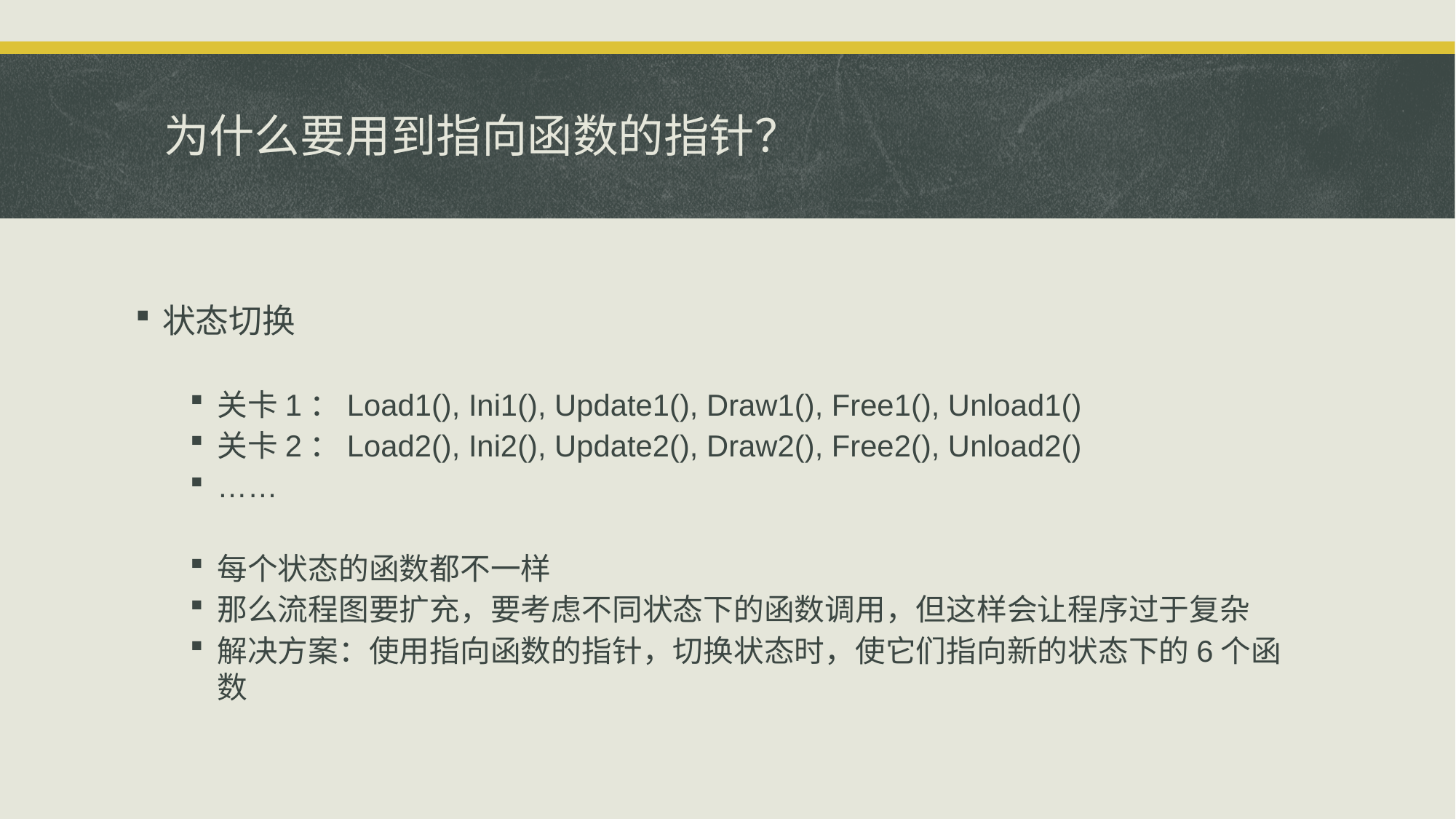

# 为什么要用到指向函数的指针？
状态切换

关卡1：Load1(), Ini1(), Update1(), Draw1(), Free1(), Unload1()
关卡2：Load2(), Ini2(), Update2(), Draw2(), Free2(), Unload2()
……

每个状态的函数都不一样
那么流程图要扩充，要考虑不同状态下的函数调用，但这样会让程序过于复杂
解决方案：使用指向函数的指针，切换状态时，使它们指向新的状态下的6个函数